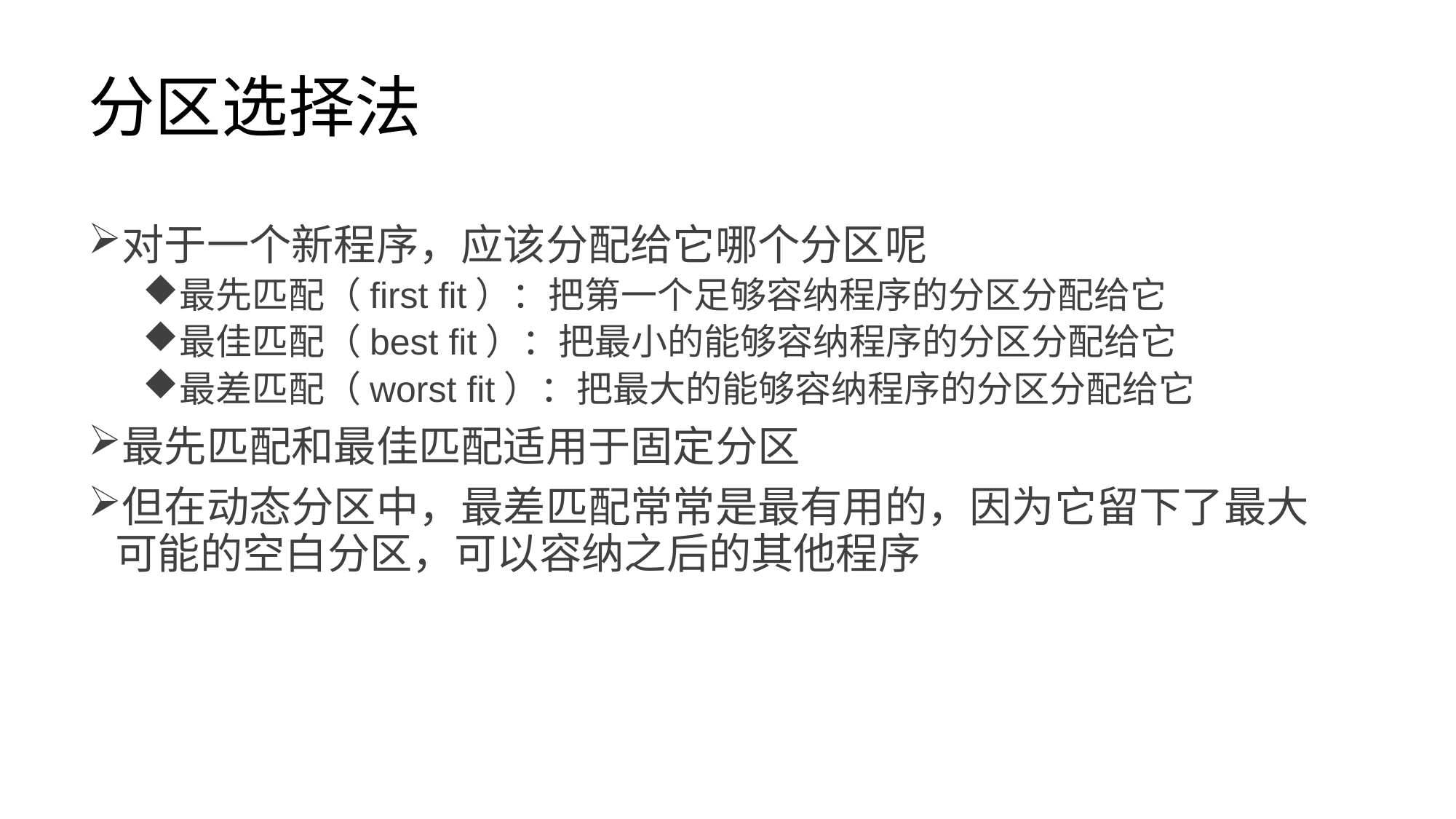

# 分区选择法
对于一个新程序，应该分配给它哪个分区呢
最先匹配（first fit）：把第一个足够容纳程序的分区分配给它
最佳匹配（best fit）：把最小的能够容纳程序的分区分配给它
最差匹配（worst fit）：把最大的能够容纳程序的分区分配给它
最先匹配和最佳匹配适用于固定分区
但在动态分区中，最差匹配常常是最有用的，因为它留下了最大可能的空白分区，可以容纳之后的其他程序